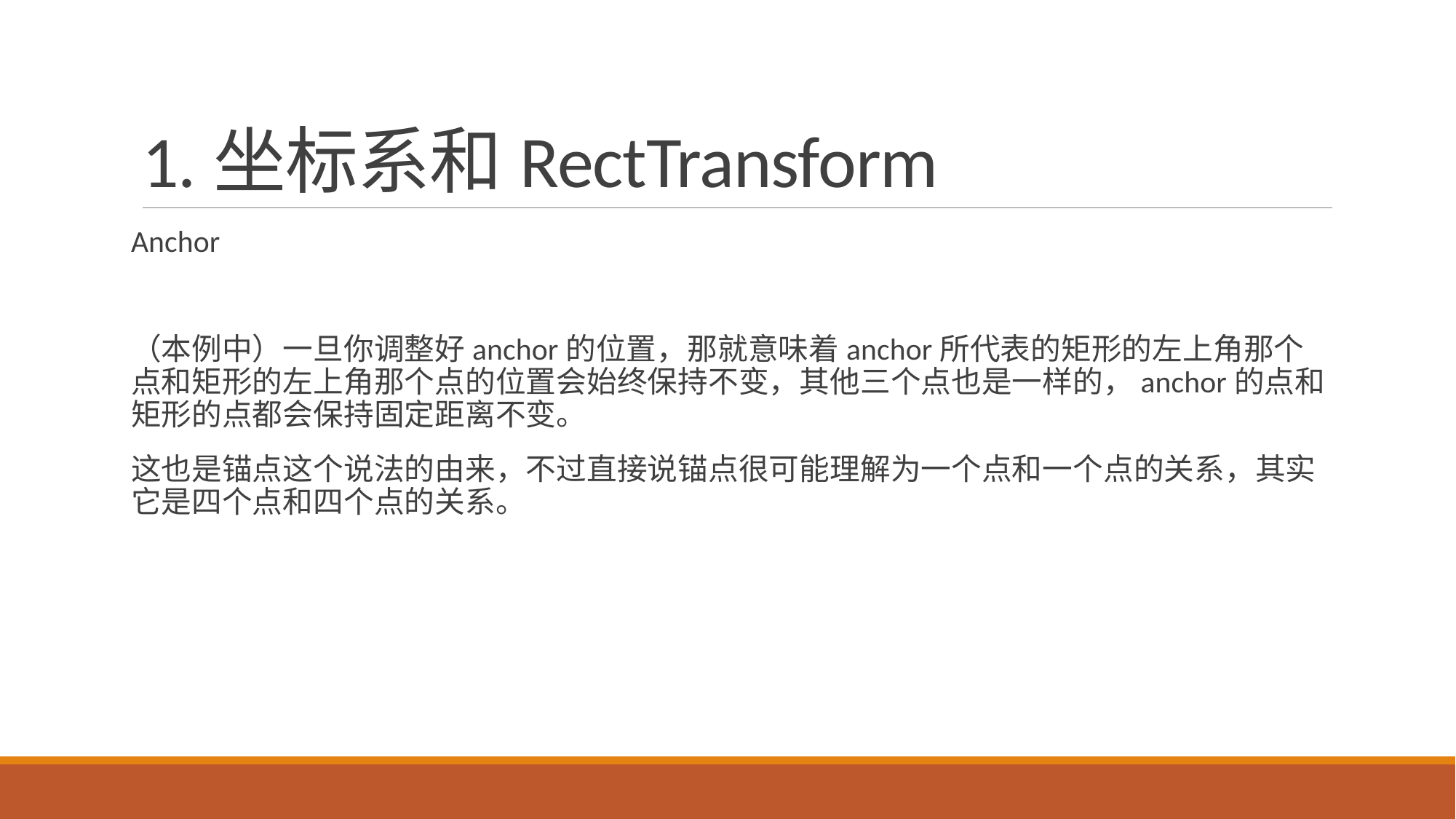

# 1.坐标系和RectTransform
Anchor

（本例中）一旦你调整好anchor的位置，那就意味着anchor所代表的矩形的左上角那个点和矩形的左上角那个点的位置会始终保持不变，其他三个点也是一样的，anchor的点和矩形的点都会保持固定距离不变。
这也是锚点这个说法的由来，不过直接说锚点很可能理解为一个点和一个点的关系，其实它是四个点和四个点的关系。